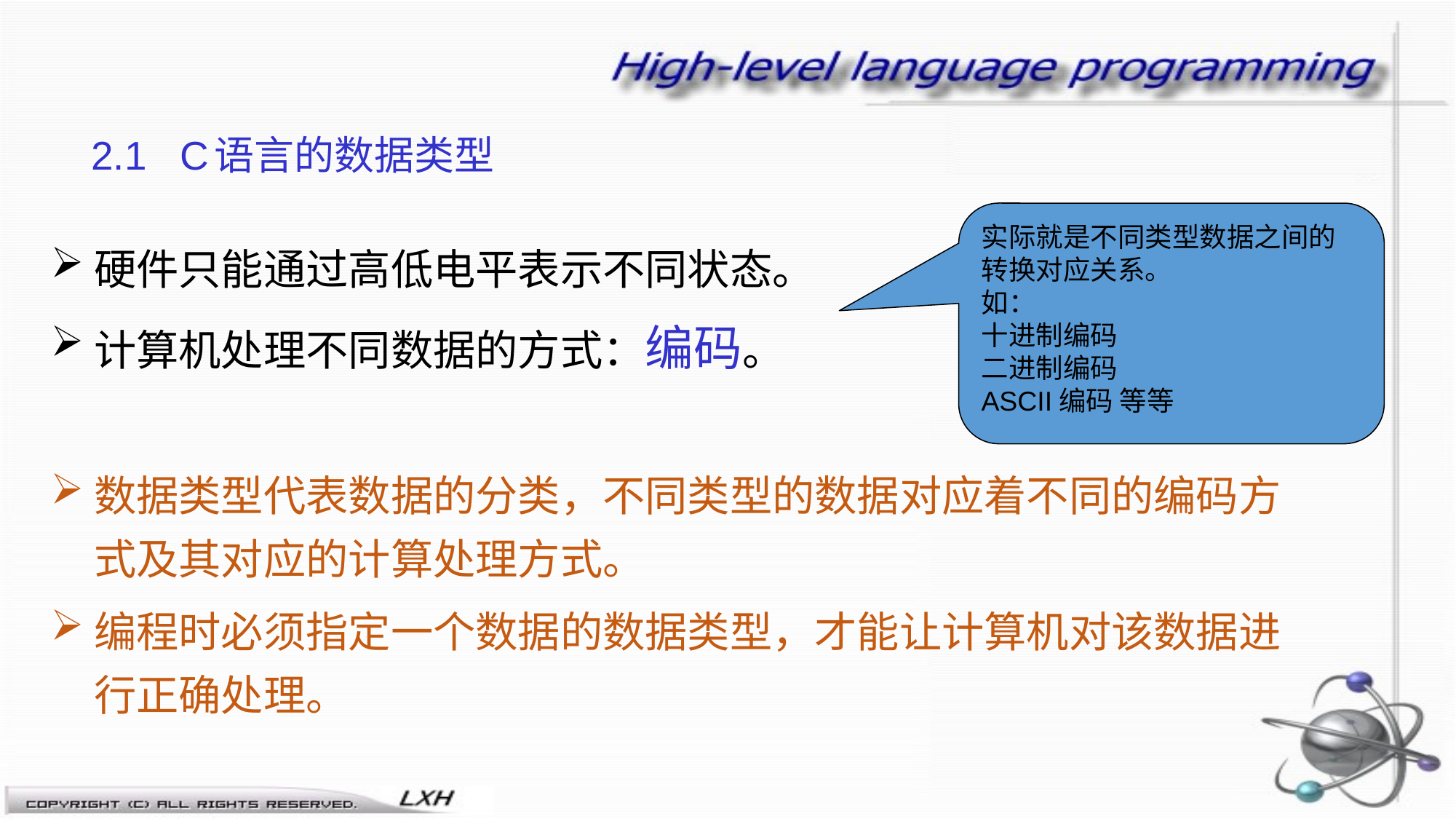

# 2.1   C语言的数据类型
实际就是不同类型数据之间的转换对应关系。
如：
十进制编码
二进制编码
ASCII编码 等等

硬件只能通过高低电平表示不同状态。
计算机处理不同数据的方式：编码。

数据类型代表数据的分类，不同类型的数据对应着不同的编码方式及其对应的计算处理方式。
编程时必须指定一个数据的数据类型，才能让计算机对该数据进行正确处理。